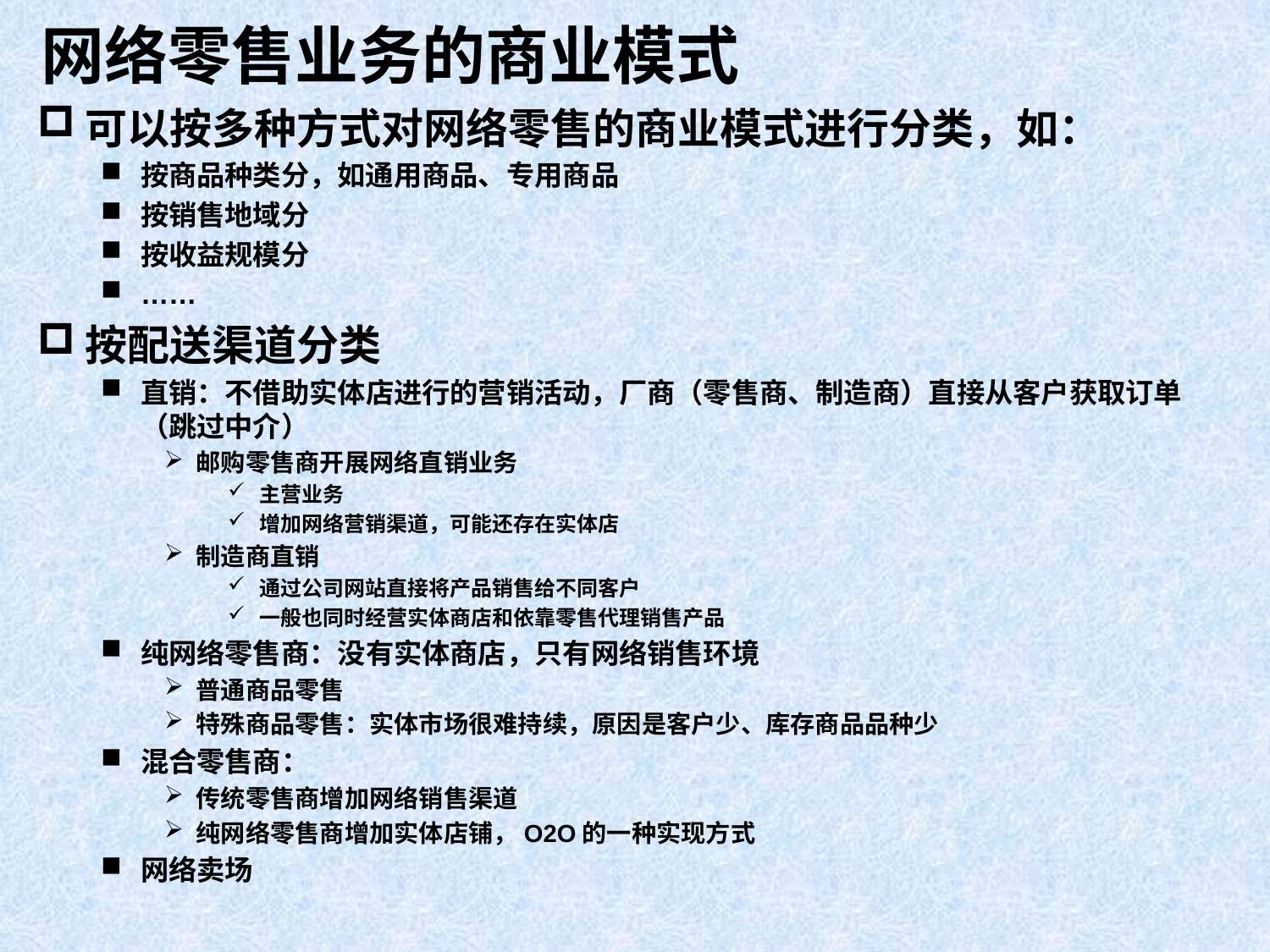

# 网络零售业务的商业模式
可以按多种方式对网络零售的商业模式进行分类，如：
按商品种类分，如通用商品、专用商品
按销售地域分
按收益规模分
……
按配送渠道分类
直销：不借助实体店进行的营销活动，厂商（零售商、制造商）直接从客户获取订单（跳过中介）
邮购零售商开展网络直销业务
主营业务
增加网络营销渠道，可能还存在实体店
制造商直销
通过公司网站直接将产品销售给不同客户
一般也同时经营实体商店和依靠零售代理销售产品
纯网络零售商：没有实体商店，只有网络销售环境
普通商品零售
特殊商品零售：实体市场很难持续，原因是客户少、库存商品品种少
混合零售商：
传统零售商增加网络销售渠道
纯网络零售商增加实体店铺，O2O的一种实现方式
网络卖场